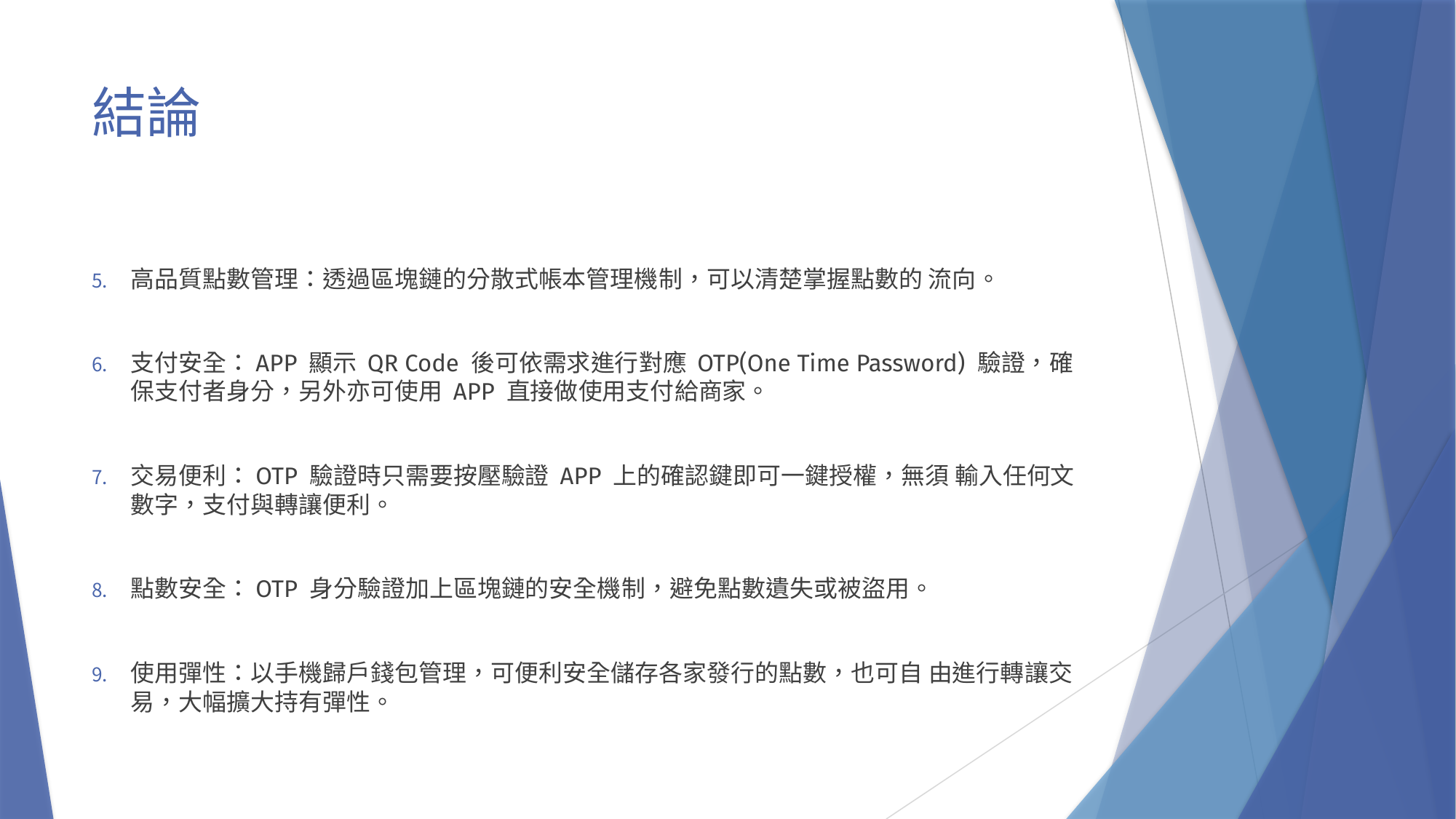

# 結論
高品質點數管理：透過區塊鏈的分散式帳本管理機制，可以清楚掌握點數的 流向。

支付安全：APP 顯示 QR Code 後可依需求進行對應 OTP(One Time Password) 驗證，確保支付者身分，另外亦可使用 APP 直接做使用支付給商家。

交易便利：OTP 驗證時只需要按壓驗證 APP 上的確認鍵即可一鍵授權，無須 輸入任何文數字，支付與轉讓便利。

點數安全：OTP 身分驗證加上區塊鏈的安全機制，避免點數遺失或被盜用。

使用彈性：以手機歸戶錢包管理，可便利安全儲存各家發行的點數，也可自 由進行轉讓交易，大幅擴大持有彈性。